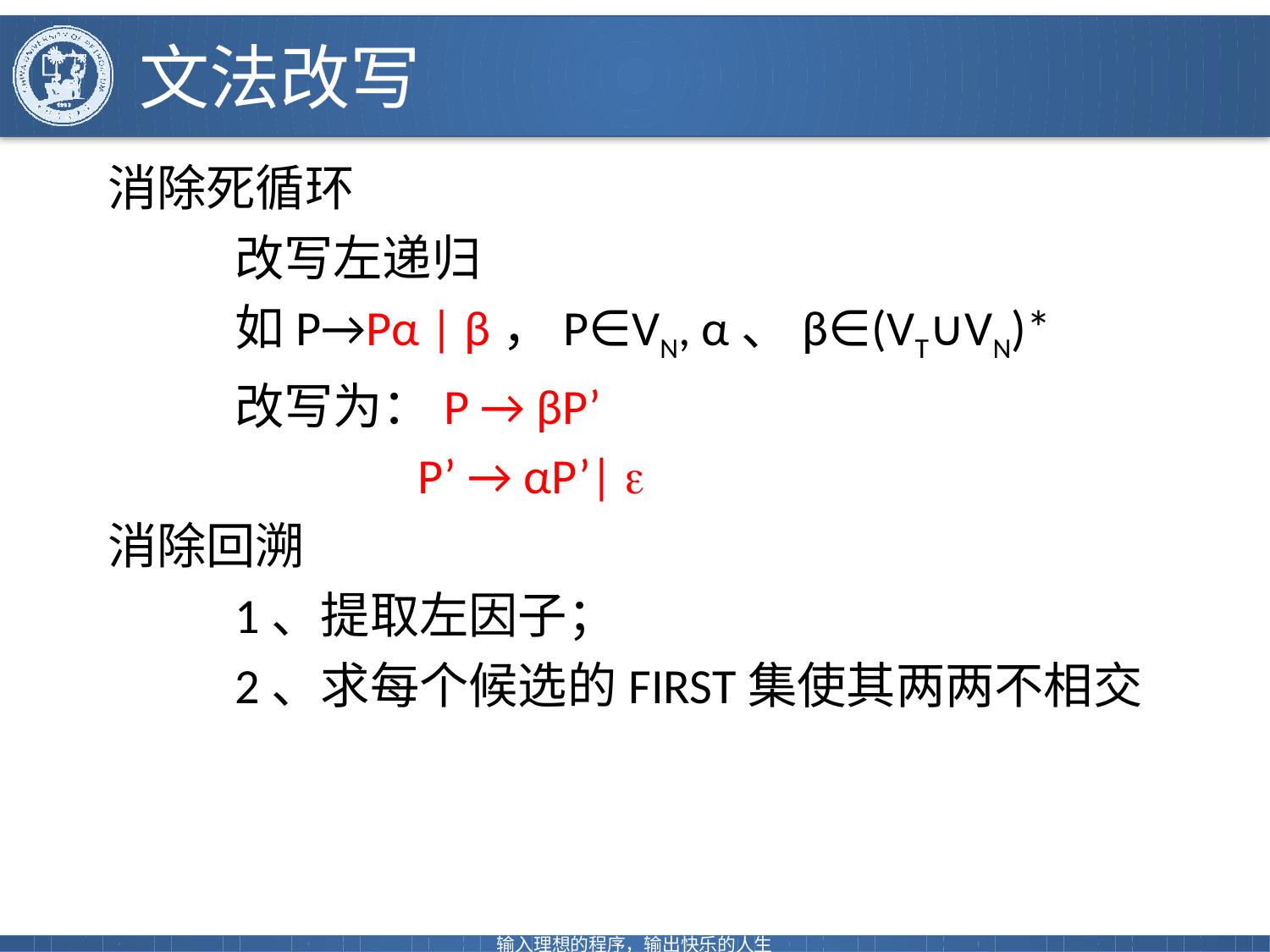

# 文法改写
消除死循环
	改写左递归
	如P→Pα | β，P∈VN, α、β∈(VT∪VN)*
	改写为：P → βP’
                 	     P’ → αP’| ε
消除回溯
	1、提取左因子；
	2、求每个候选的FIRST集使其两两不相交